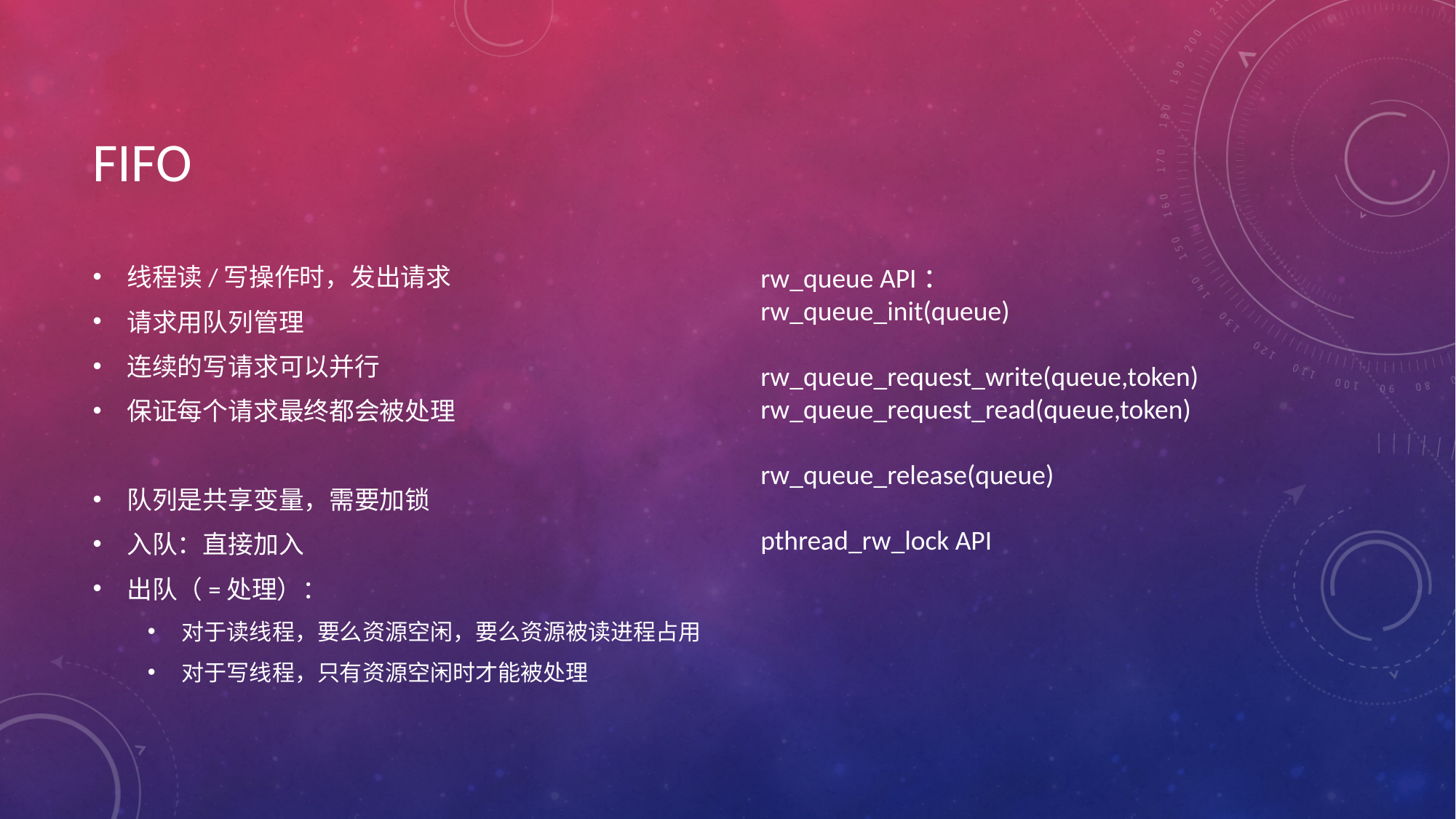

# FIFO
rw_queue API：
rw_queue_init(queue)

rw_queue_request_write(queue,token)
rw_queue_request_read(queue,token)

rw_queue_release(queue)

pthread_rw_lock API
线程读/写操作时，发出请求
请求用队列管理
连续的写请求可以并行
保证每个请求最终都会被处理

队列是共享变量，需要加锁
入队：直接加入
出队（=处理）：
对于读线程，要么资源空闲，要么资源被读进程占用
对于写线程，只有资源空闲时才能被处理